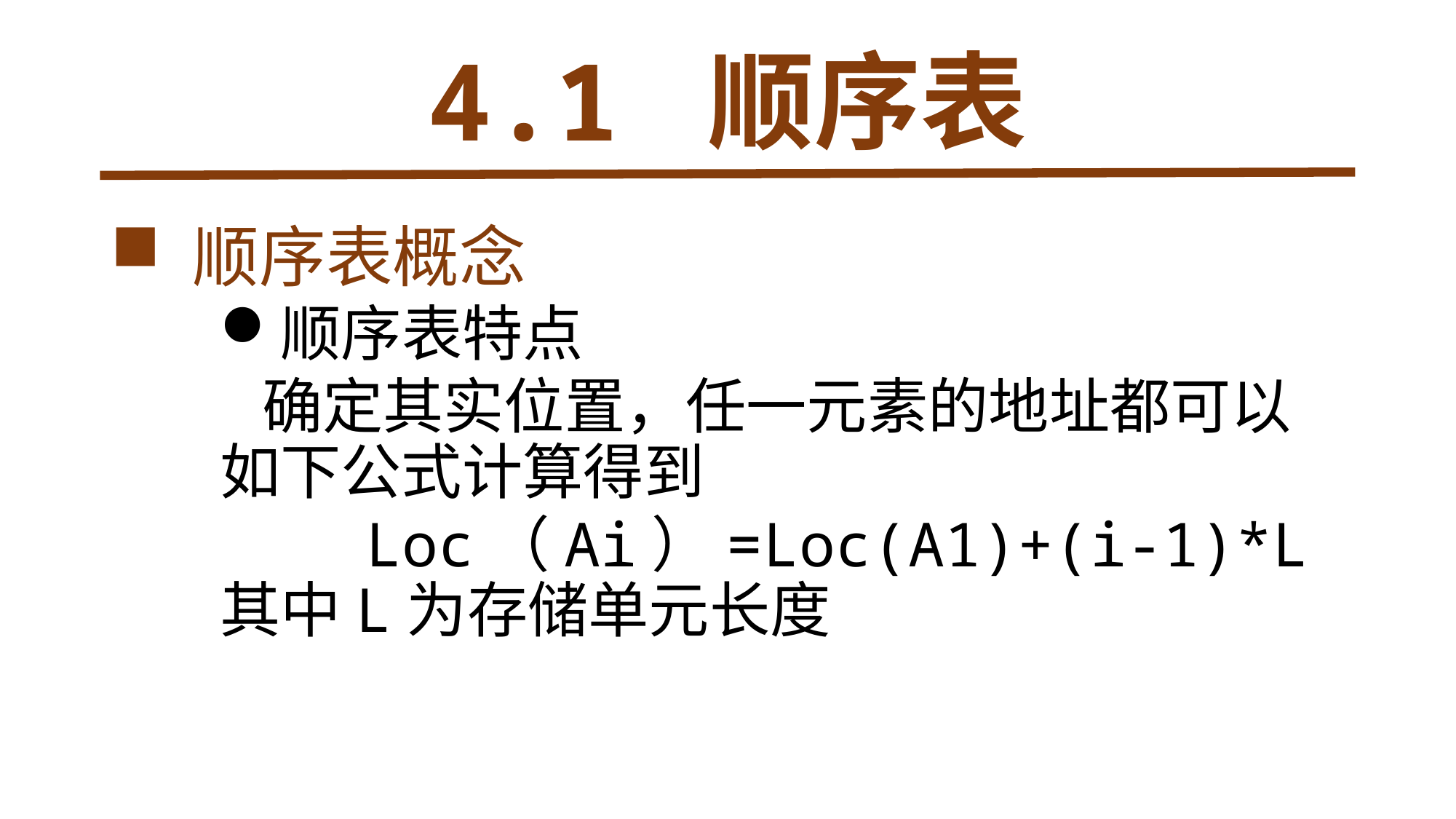

# 4.1 顺序表
 顺序表概念
顺序表特点
  确定其实位置，任一元素的地址都可以如下公式计算得到
    Loc（Ai）=Loc(A1)+(i-1)*L其中L为存储单元长度